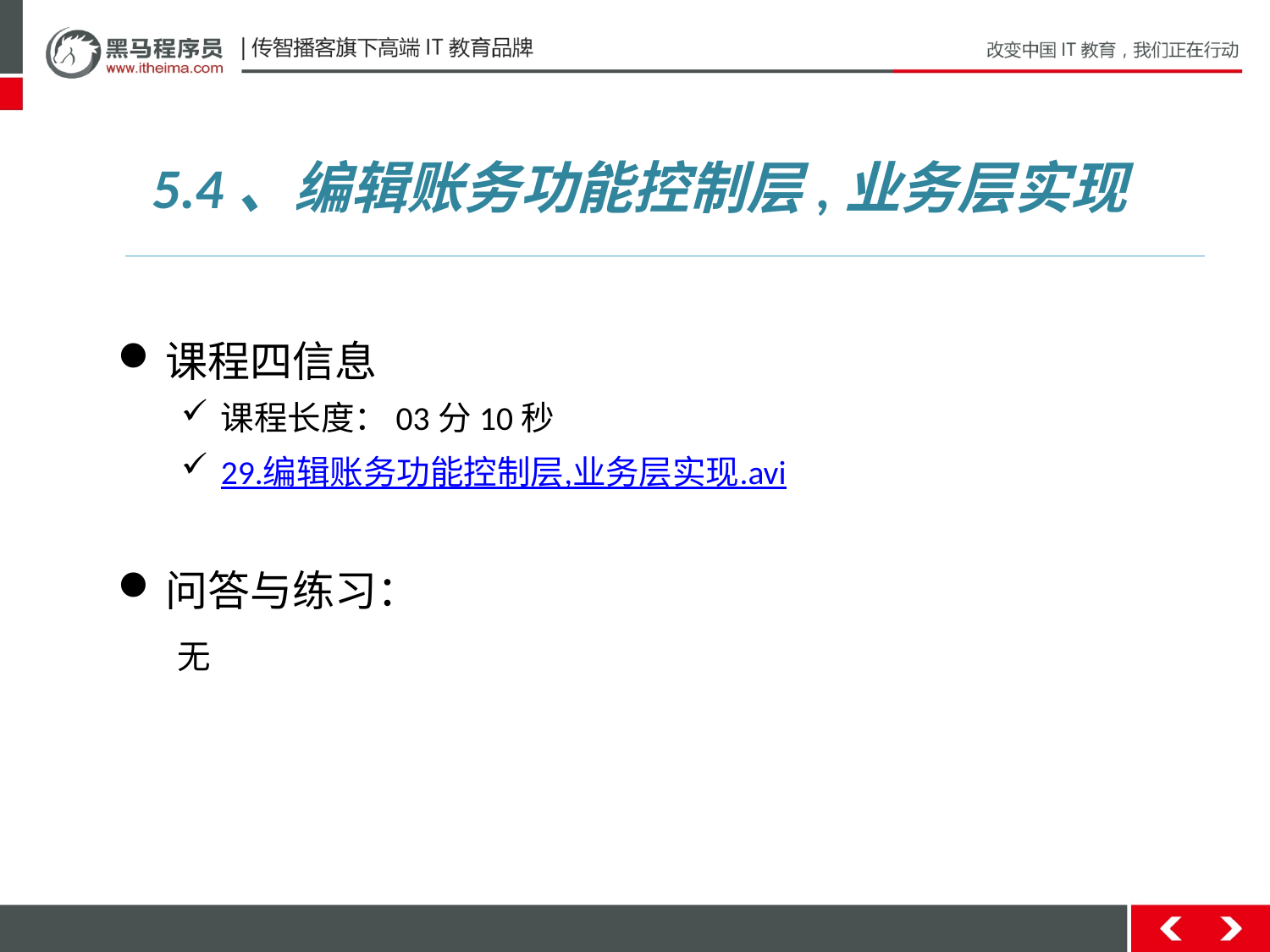

5.4、编辑账务功能控制层,业务层实现

课程四信息
课程长度：03分10秒
29.编辑账务功能控制层,业务层实现.avi

问答与练习：
       无